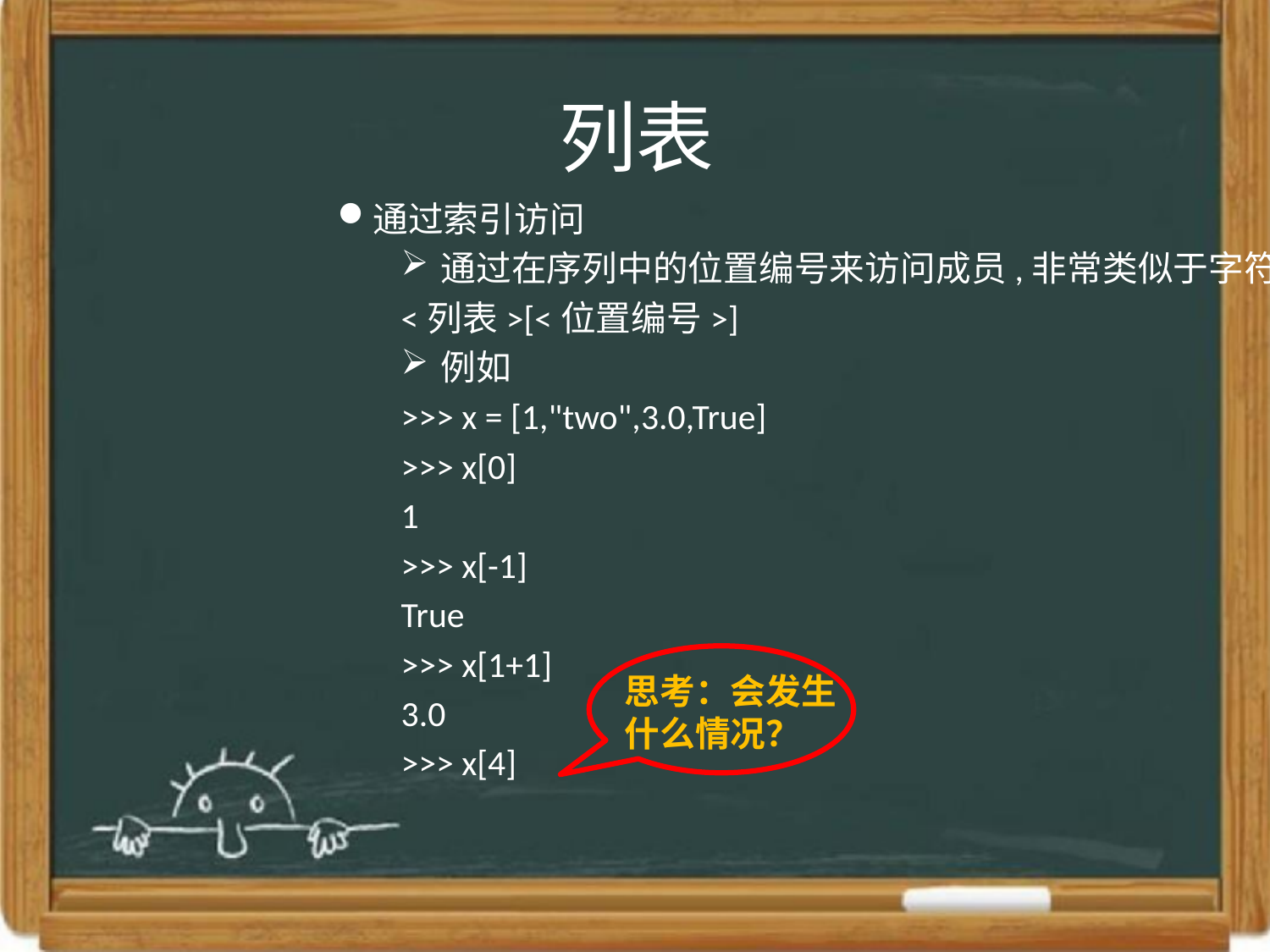

# 列表
通过索引访问
通过在序列中的位置编号来访问成员,非常类似于字符串索引
<列表>[<位置编号>]
例如
>>> x = [1,"two",3.0,True]
>>> x[0]
1
>>> x[-1]
True
>>> x[1+1]
3.0
>>> x[4]

思考：会发生
什么情况？